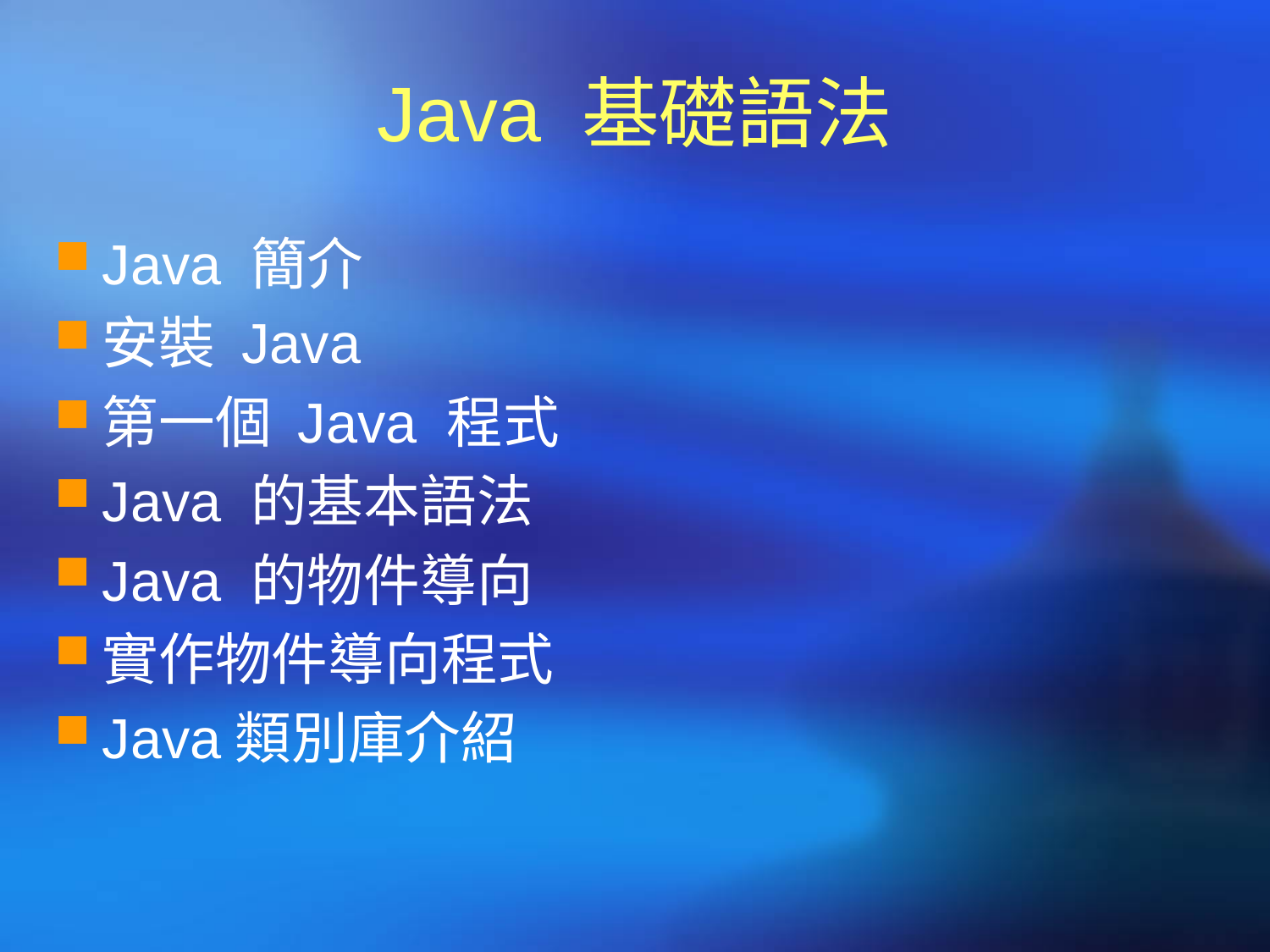

# Java 基礎語法
Java 簡介
安裝 Java
第一個 Java 程式
Java 的基本語法
Java 的物件導向
實作物件導向程式
Java類別庫介紹